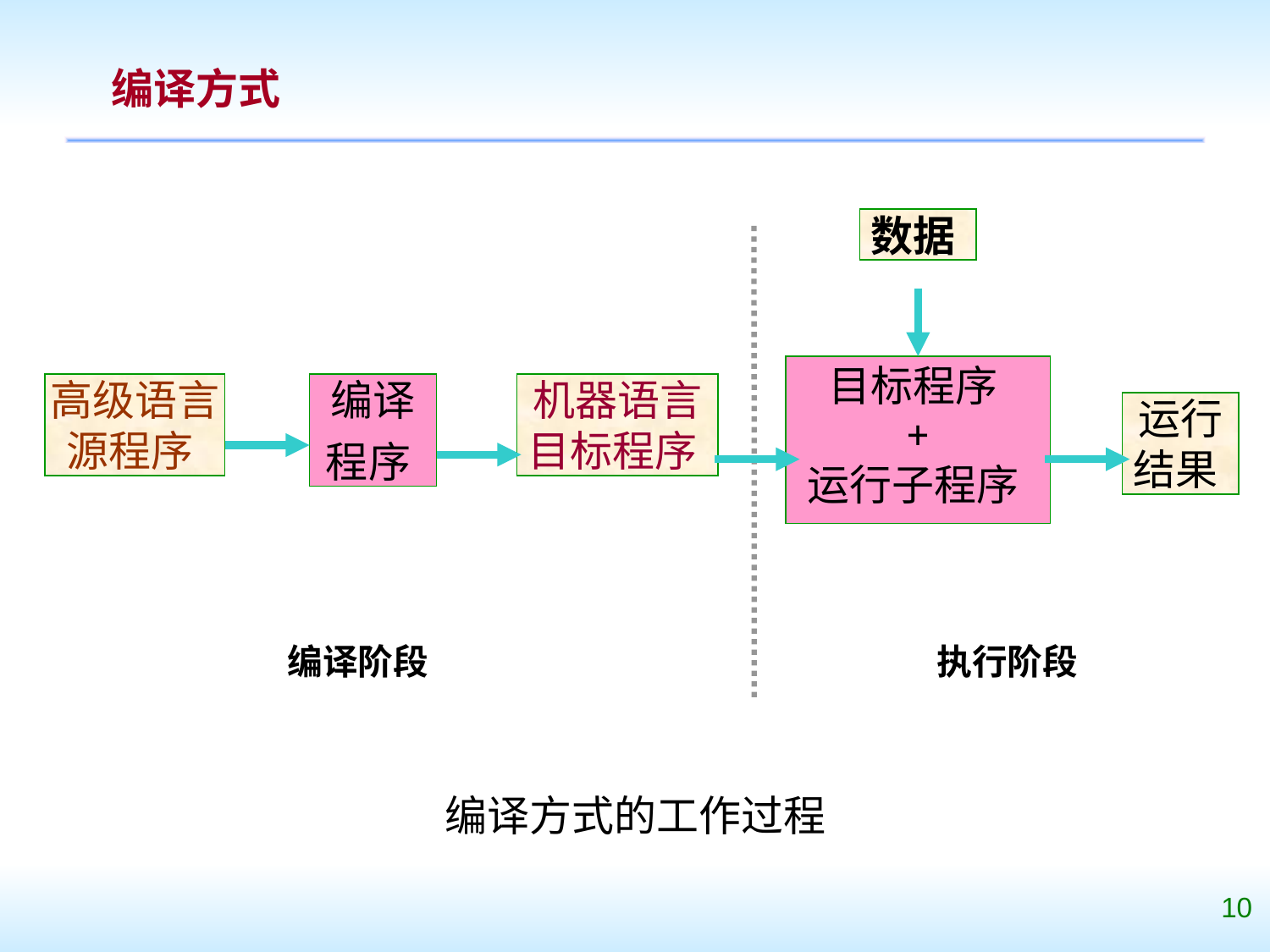

编译方式
数据

目标程序
+
运行子程序
高级语言源程序
编译
程序
机器语言目标程序
运行结果
编译阶段
执行阶段
编译方式的工作过程
10